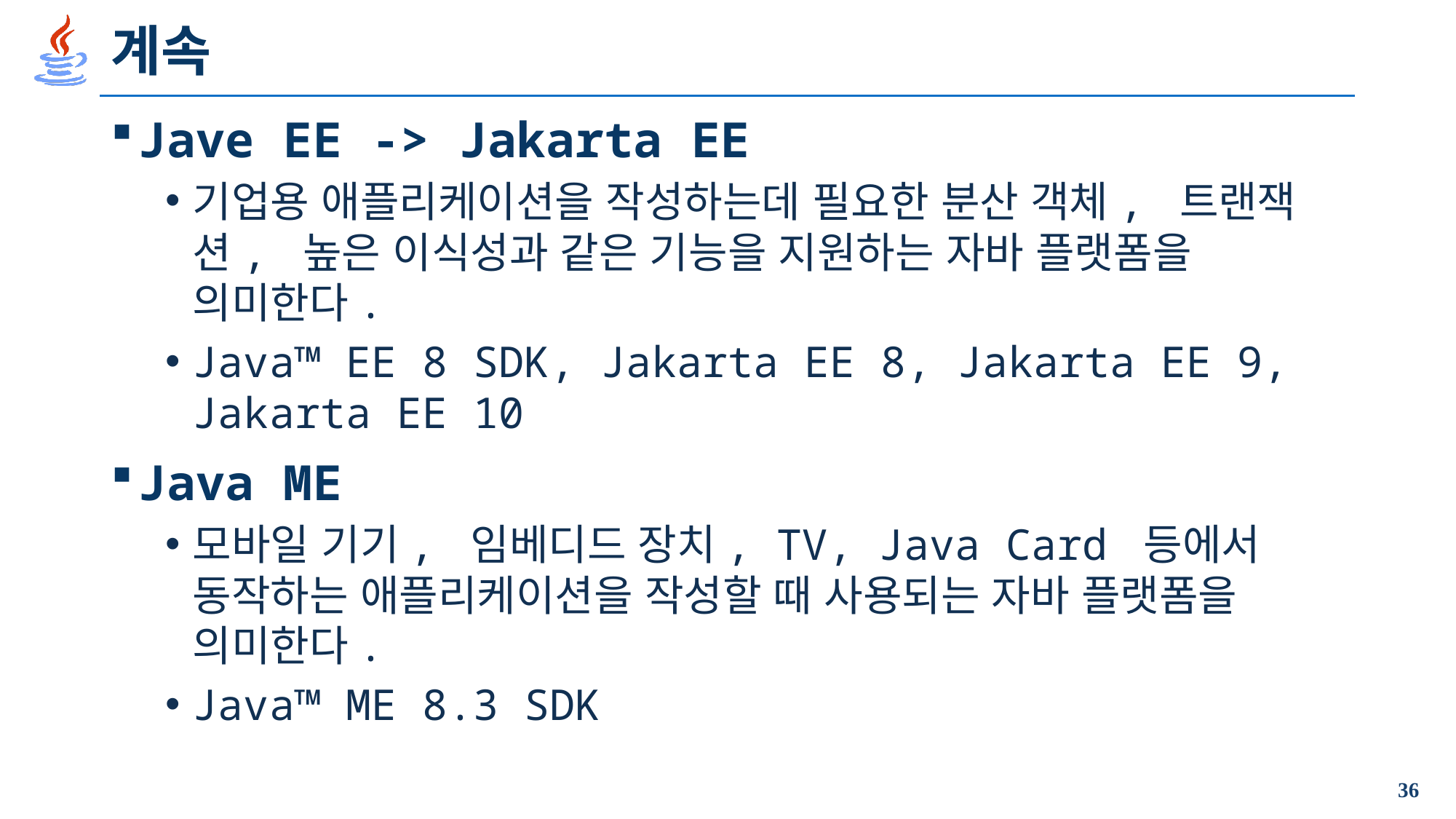

# 계속
Jave EE -> Jakarta EE
기업용 애플리케이션을 작성하는데 필요한 분산 객체, 트랜잭션, 높은 이식성과 같은 기능을 지원하는 자바 플랫폼을 의미한다.
Java™ EE 8 SDK, Jakarta EE 8, Jakarta EE 9, Jakarta EE 10
Java ME
모바일 기기, 임베디드 장치, TV, Java Card 등에서 동작하는 애플리케이션을 작성할 때 사용되는 자바 플랫폼을 의미한다.
Java™ ME 8.3 SDK

36